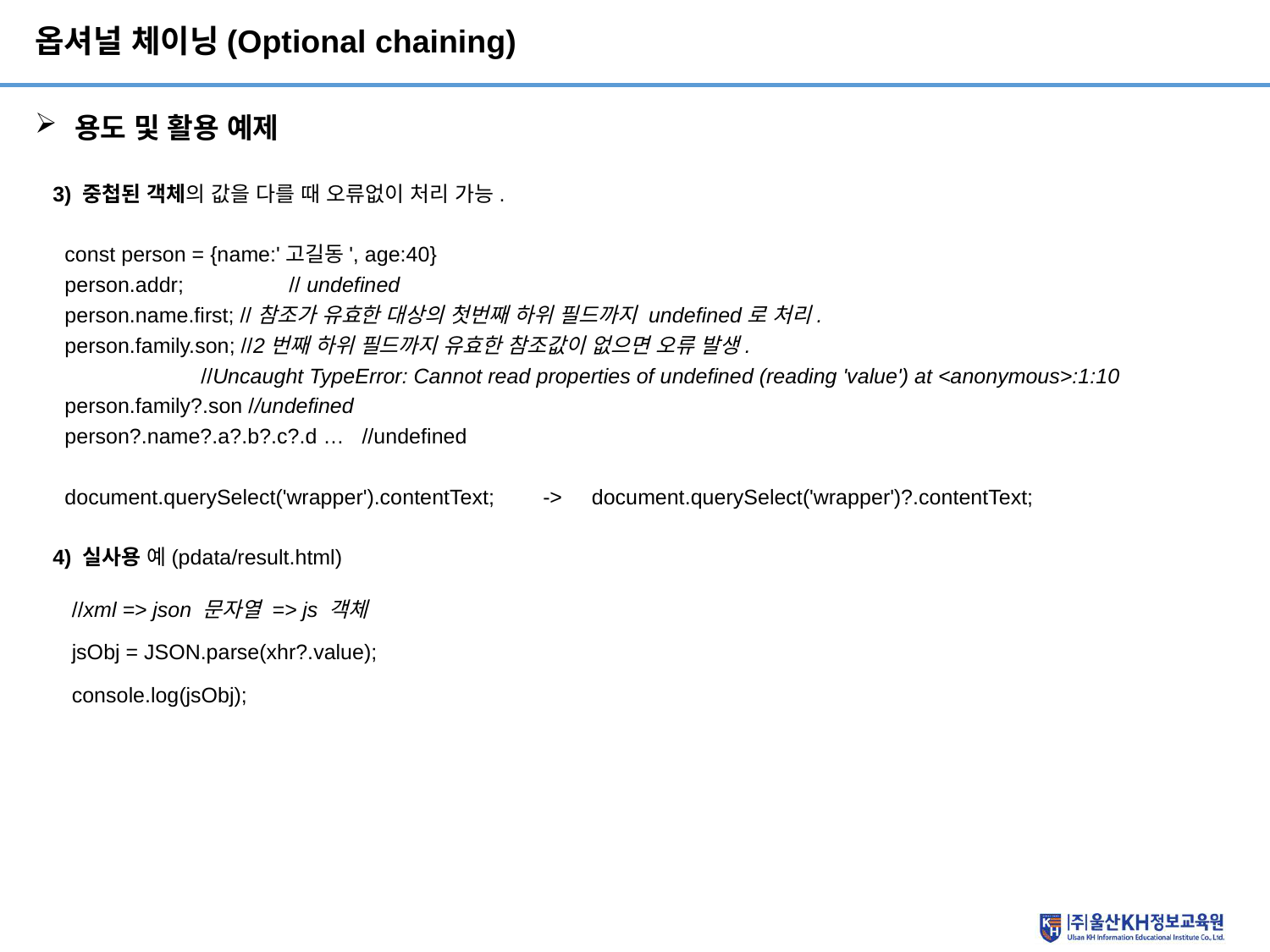

# 옵셔널 체이닝(Optional chaining)

용도 및 활용 예제

   3) 중첩된 객체의 값을 다를 때 오류없이 처리 가능.

     const person = {name:'고길동', age:40}
     person.addr;	// undefined
     person.name.first; //참조가 유효한 대상의 첫번째 하위 필드까지 undefined로 처리.
     person.family.son; //2번째 하위 필드까지 유효한 참조값이 없으면 오류 발생.
                            //Uncaught TypeError: Cannot read properties of undefined (reading 'value') at <anonymous>:1:10
     person.family?.son //undefined
     person?.name?.a?.b?.c?.d …   //undefined

     document.querySelect('wrapper').contentText;	->     document.querySelect('wrapper')?.contentText;

   4) 실사용 예(pdata/result.html)

//xml => json 문자열 => js 객체

jsObj = JSON.parse(xhr?.value);

console.log(jsObj);